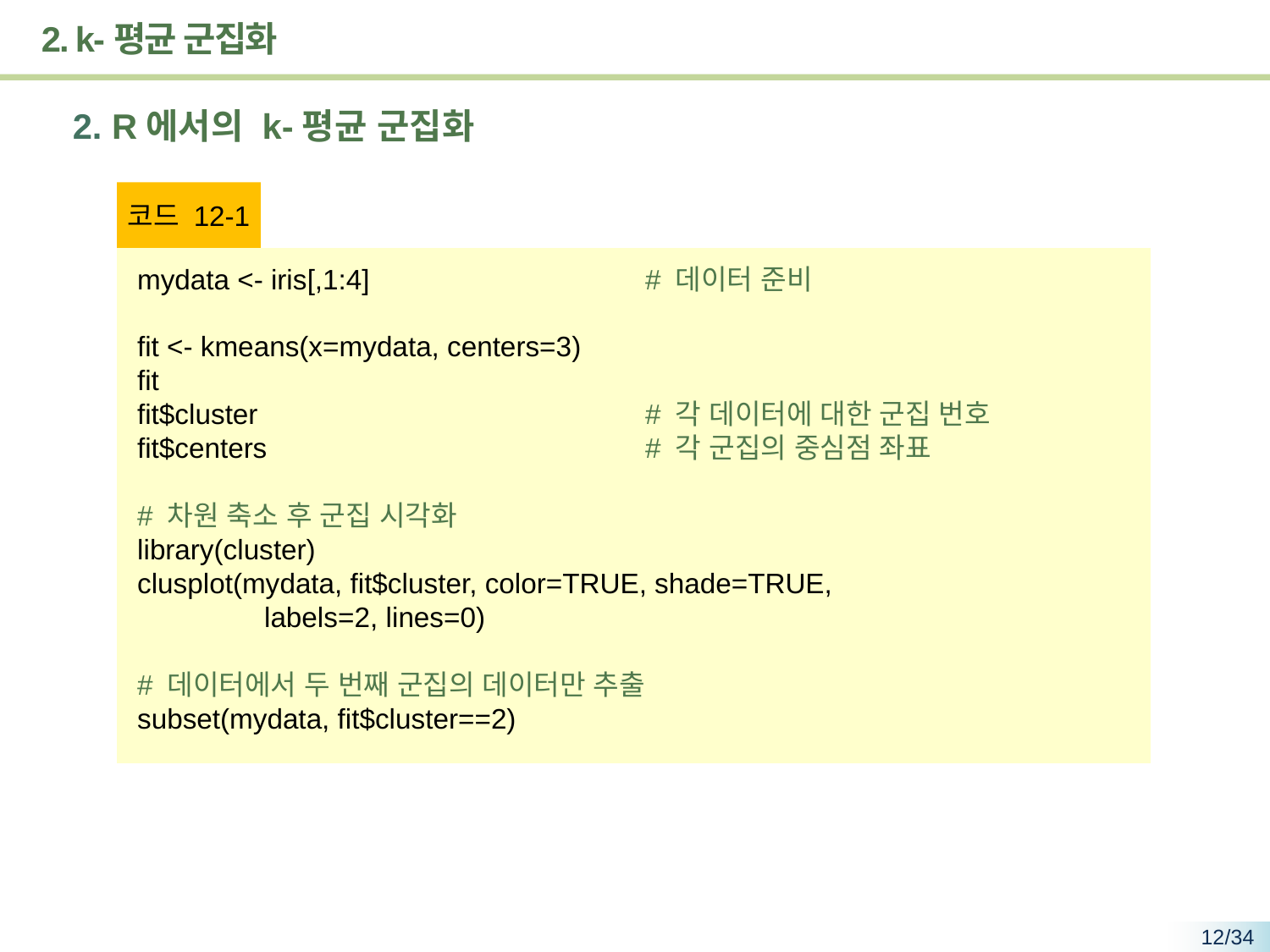

# 2. k-평균 군집화
2. R에서의 k-평균 군집화

코드 12-1

mydata <- iris[,1:4] 			# 데이터 준비

fit <- kmeans(x=mydata, centers=3)
fit
fit$cluster 			# 각 데이터에 대한 군집 번호
fit$centers 			# 각 군집의 중심점 좌표

# 차원 축소 후 군집 시각화
library(cluster)
clusplot(mydata, fit$cluster, color=TRUE, shade=TRUE,
 	labels=2, lines=0)

# 데이터에서 두 번째 군집의 데이터만 추출
subset(mydata, fit$cluster==2)